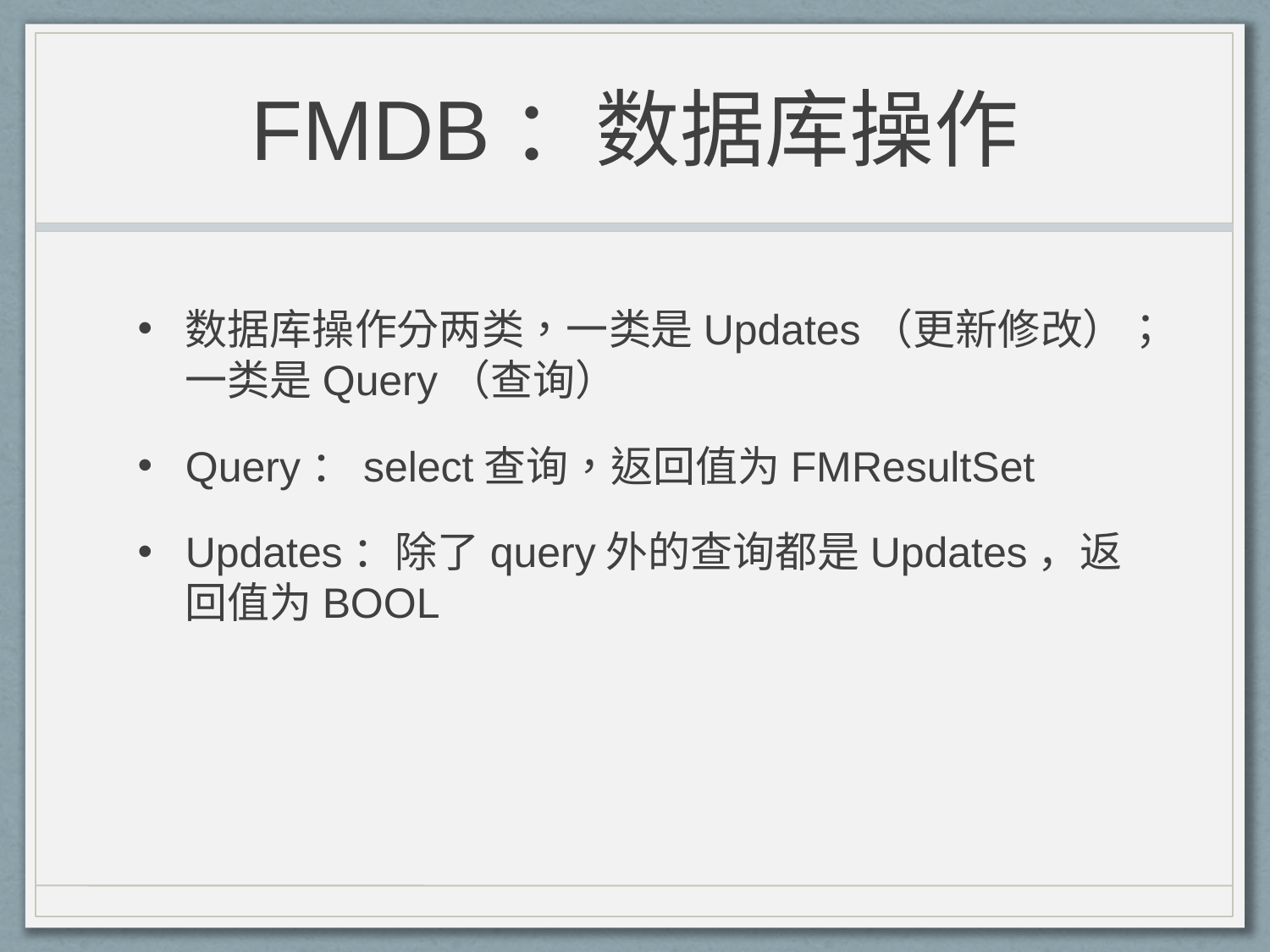

# FMDB：数据库操作
数据库操作分两类，一类是Updates（更新修改）；一类是Query（查询）
Query：select查询，返回值为FMResultSet
Updates：除了query外的查询都是Updates，返回值为BOOL